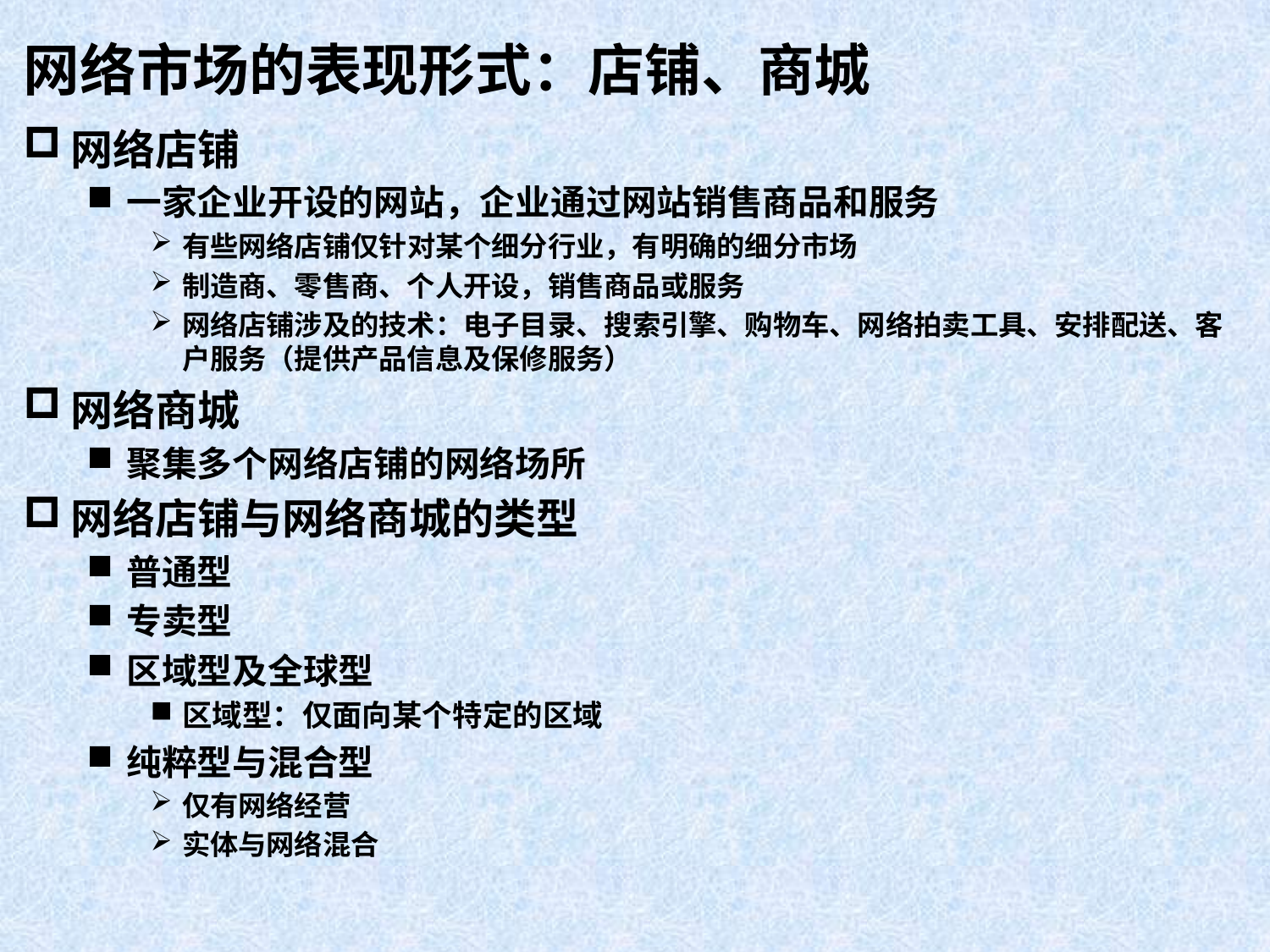

# 网络市场的表现形式：店铺、商城
网络店铺
一家企业开设的网站，企业通过网站销售商品和服务
有些网络店铺仅针对某个细分行业，有明确的细分市场
制造商、零售商、个人开设，销售商品或服务
网络店铺涉及的技术：电子目录、搜索引擎、购物车、网络拍卖工具、安排配送、客户服务（提供产品信息及保修服务）
网络商城
聚集多个网络店铺的网络场所
网络店铺与网络商城的类型
普通型
专卖型
区域型及全球型
区域型：仅面向某个特定的区域
纯粹型与混合型
仅有网络经营
实体与网络混合